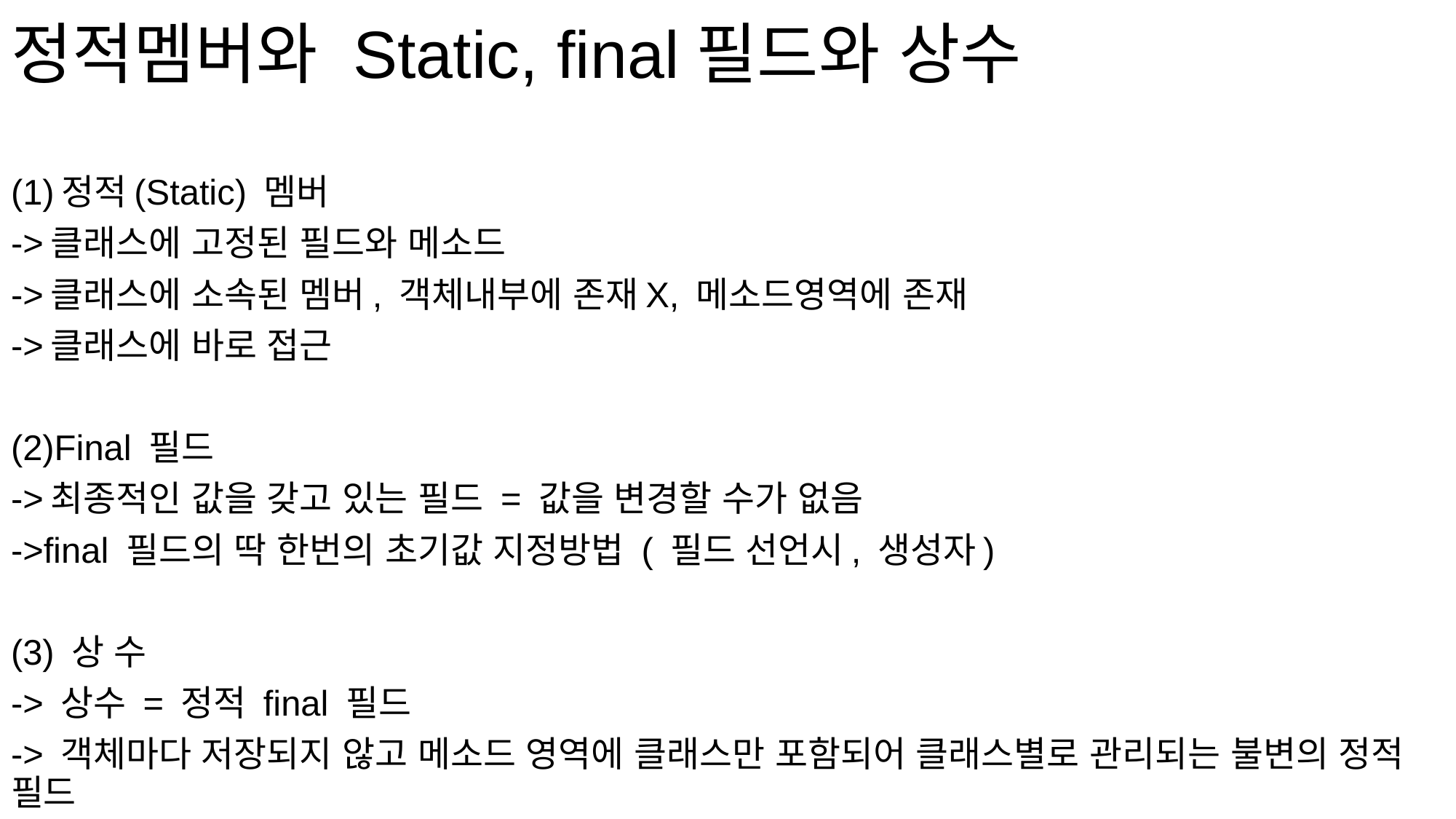

# 정적멤버와 Static, final필드와 상수
(1)정적(Static) 멤버
->클래스에 고정된 필드와 메소드
->클래스에 소속된 멤버, 객체내부에 존재X, 메소드영역에 존재
->클래스에 바로 접근

(2)Final 필드
->최종적인 값을 갖고 있는 필드 = 값을 변경할 수가 없음
->final 필드의 딱 한번의 초기값 지정방법 ( 필드 선언시, 생성자)

(3) 상 수
-> 상수 = 정적 final 필드
-> 객체마다 저장되지 않고 메소드 영역에 클래스만 포함되어 클래스별로 관리되는 불변의 정적 필드